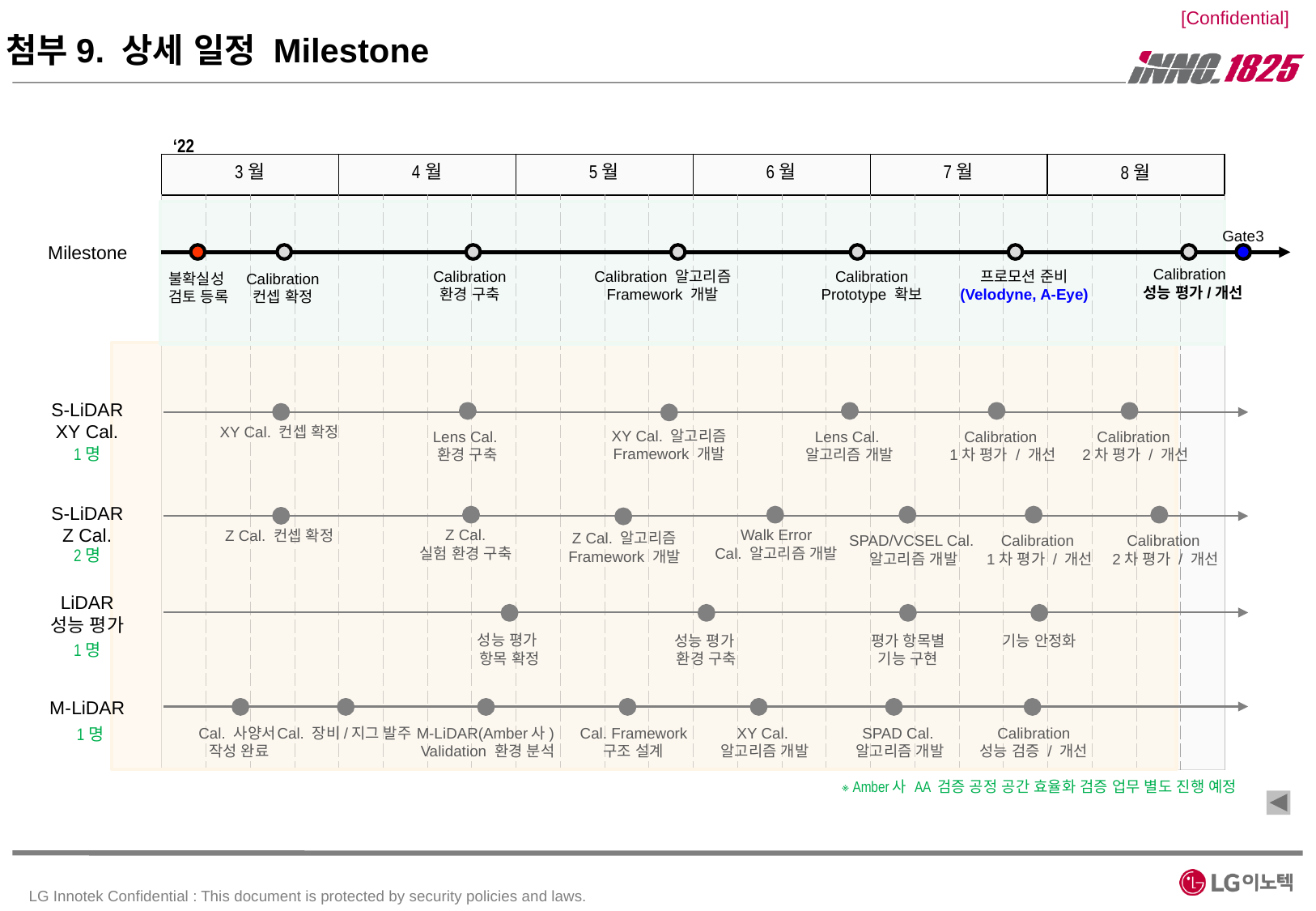

첨부9. 상세 일정 Milestone
‘22
3월
5월
6월
7월
|  |  |  |  |  |  |  |  |  |  |  |  |  |  |  |  |  |  |  |  |  |  |  |  |
| --- | --- | --- | --- | --- | --- | --- | --- | --- | --- | --- | --- | --- | --- | --- | --- | --- | --- | --- | --- | --- | --- | --- | --- |
|  |  |  |  |  |  |  |  |  |  |  |  |  |  |  |  |  |  |  |  |  |  |  |  |
4월
8월

Gate3
Milestone

Calibration
 성능 평가/개선
Calibration
환경 구축
Calibration 알고리즘
Framework 개발
Calibration
Prototype 확보
프로모션 준비
(Velodyne, A-Eye)
불확실성
검토 등록
Calibration
컨셉 확정

S-LiDAR
XY Cal.

XY Cal. 컨셉 확정
XY Cal. 알고리즘
Framework 개발
Lens Cal.
환경 구축
Lens Cal.
알고리즘 개발
Calibration
1차 평가 / 개선
Calibration
2차 평가 / 개선
1명
S-LiDAR
Z Cal.

Z Cal.
실험 환경 구축
Walk Error
Cal. 알고리즘 개발
Z Cal. 컨셉 확정
Z Cal. 알고리즘
Framework 개발
Calibration
1차 평가 / 개선
Calibration
2차 평가 / 개선
SPAD/VCSEL Cal.
알고리즘 개발
2명
LiDAR
성능 평가

성능 평가
항목 확정
성능 평가
환경 구축
평가 항목별
기능 구현
기능 안정화
1명
M-LiDAR

1명
Cal. 사양서
작성 완료
Cal. 장비/지그 발주
M-LiDAR(Amber사)
Validation 환경 분석
Cal. Framework
구조 설계
XY Cal.
알고리즘 개발
SPAD Cal.
알고리즘 개발
Calibration
성능 검증 / 개선
※ Amber사 AA 검증 공정 공간 효율화 검증 업무 별도 진행 예정